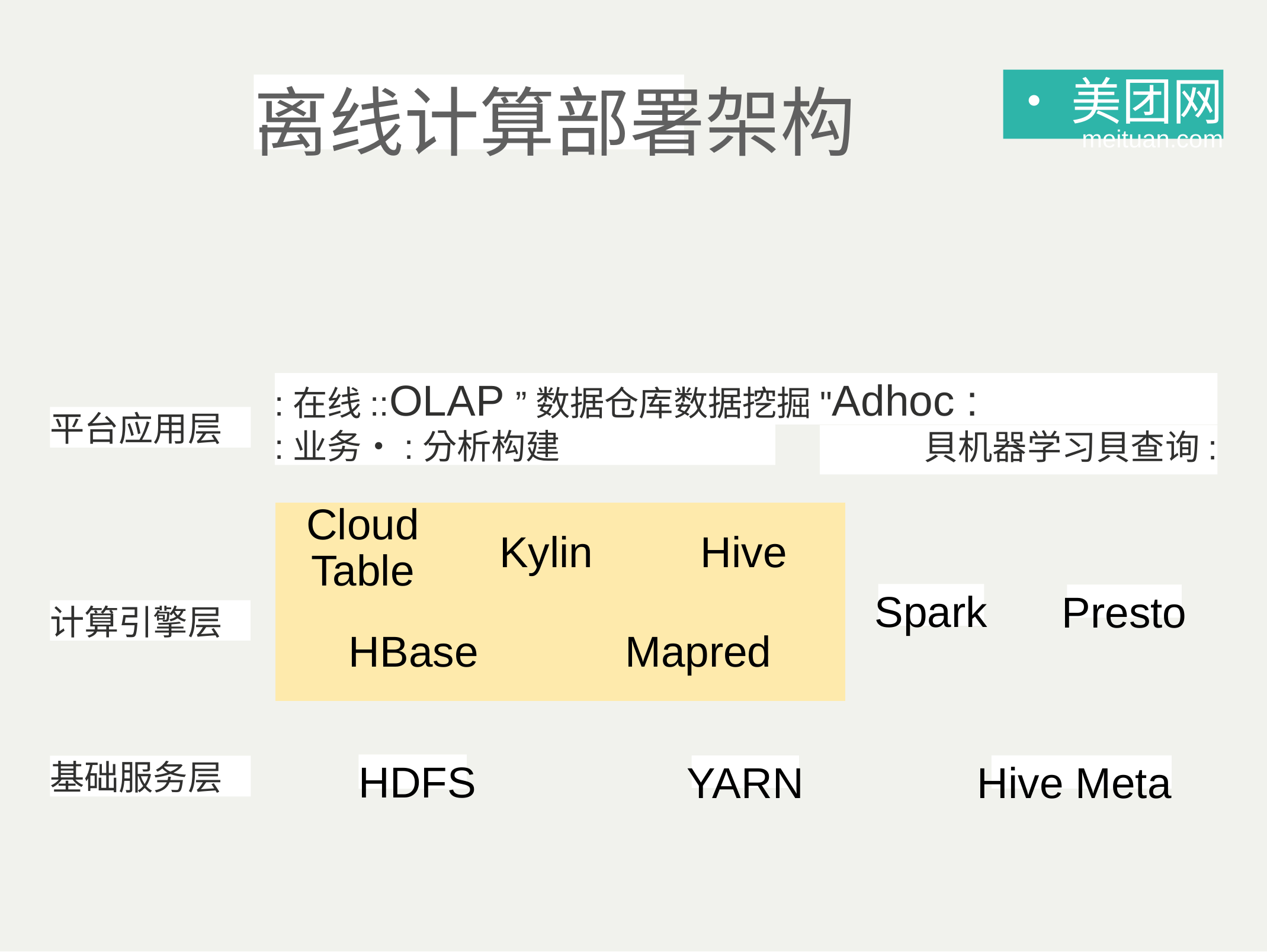

•美团网
meituan.com
离线计算部署架构
:在线::OLAP ”数据仓库数据挖掘"Adhoc :
平台应用层
:业务•:分析构建
貝机器学习貝查询:
| Cloud Table | Kylin |  | Hive |
| --- | --- | --- | --- |
| HBase |  | Mapred |  |
Spark
Presto
计算引擎层
HDFS
YARN
Hive Meta
基础服务层